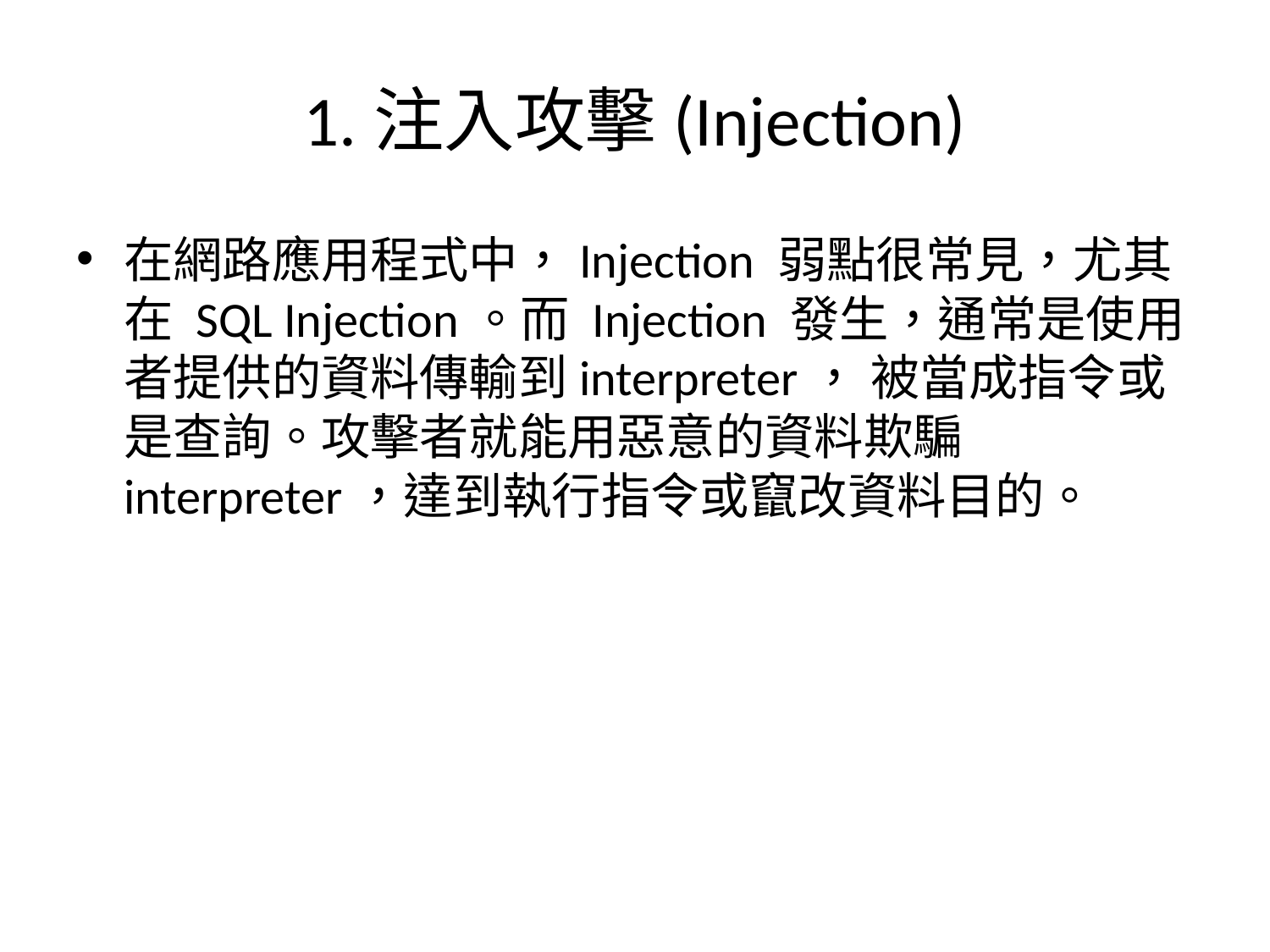

# 1.注入攻擊(Injection)
在網路應用程式中，Injection 弱點很常見，尤其在 SQL Injection。而 Injection 發生，通常是使用者提供的資料傳輸到interpreter， 被當成指令或是查詢。攻擊者就能用惡意的資料欺騙 interpreter，達到執行指令或竄改資料目的。